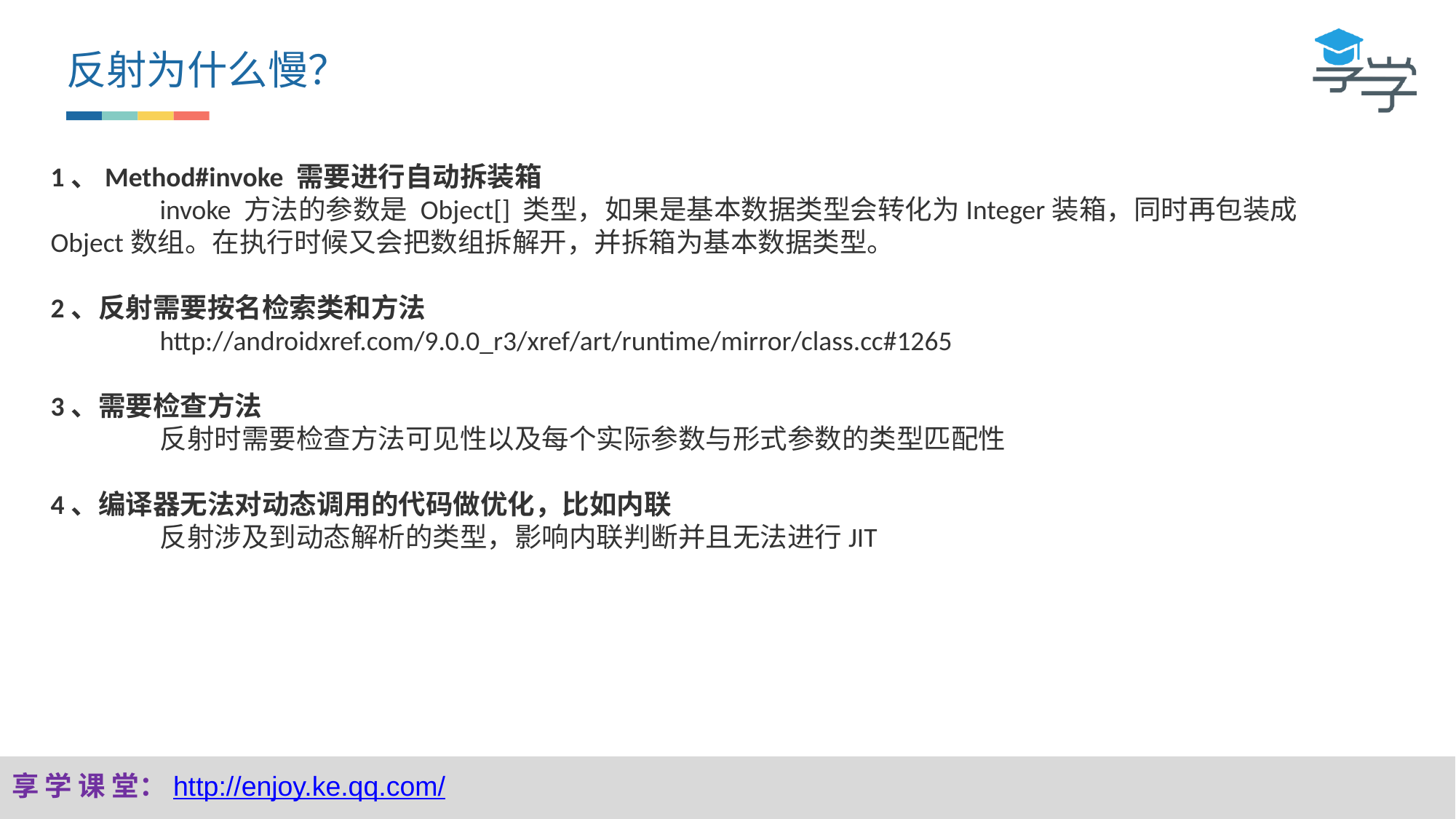

反射为什么慢？

1、Method#invoke 需要进行自动拆装箱
	invoke 方法的参数是 Object[] 类型，如果是基本数据类型会转化为Integer装箱，同时再包装成Object数组。在执行时候又会把数组拆解开，并拆箱为基本数据类型。

2、反射需要按名检索类和方法
	http://androidxref.com/9.0.0_r3/xref/art/runtime/mirror/class.cc#1265

3、需要检查方法
	反射时需要检查方法可见性以及每个实际参数与形式参数的类型匹配性

4、编译器无法对动态调用的代码做优化，比如内联
	反射涉及到动态解析的类型，影响内联判断并且无法进行JIT